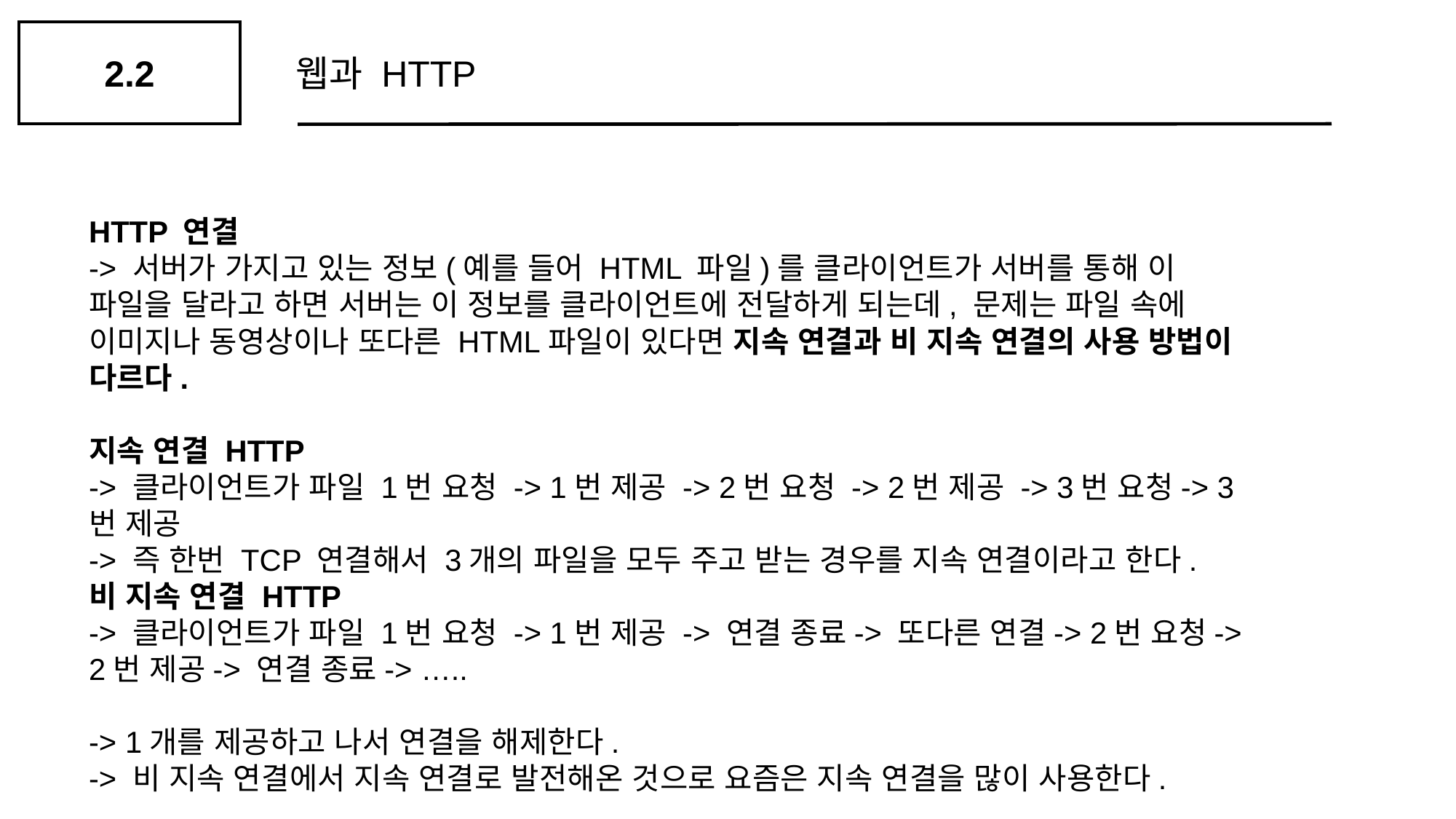

2.2
웹과 HTTP
HTTP 연결
-> 서버가 가지고 있는 정보(예를 들어 HTML 파일)를 클라이언트가 서버를 통해 이 파일을 달라고 하면 서버는 이 정보를 클라이언트에 전달하게 되는데, 문제는 파일 속에 이미지나 동영상이나 또다른 HTML파일이 있다면 지속 연결과 비 지속 연결의 사용 방법이 다르다.

지속 연결 HTTP
-> 클라이언트가 파일 1번 요청 -> 1번 제공 -> 2번 요청 -> 2번 제공 -> 3번 요청-> 3번 제공
-> 즉 한번 TCP 연결해서 3개의 파일을 모두 주고 받는 경우를 지속 연결이라고 한다.
비 지속 연결 HTTP
-> 클라이언트가 파일 1번 요청 -> 1번 제공 -> 연결 종료-> 또다른 연결-> 2번 요청-> 2번 제공-> 연결 종료-> …..

-> 1개를 제공하고 나서 연결을 해제한다.
-> 비 지속 연결에서 지속 연결로 발전해온 것으로 요즘은 지속 연결을 많이 사용한다.